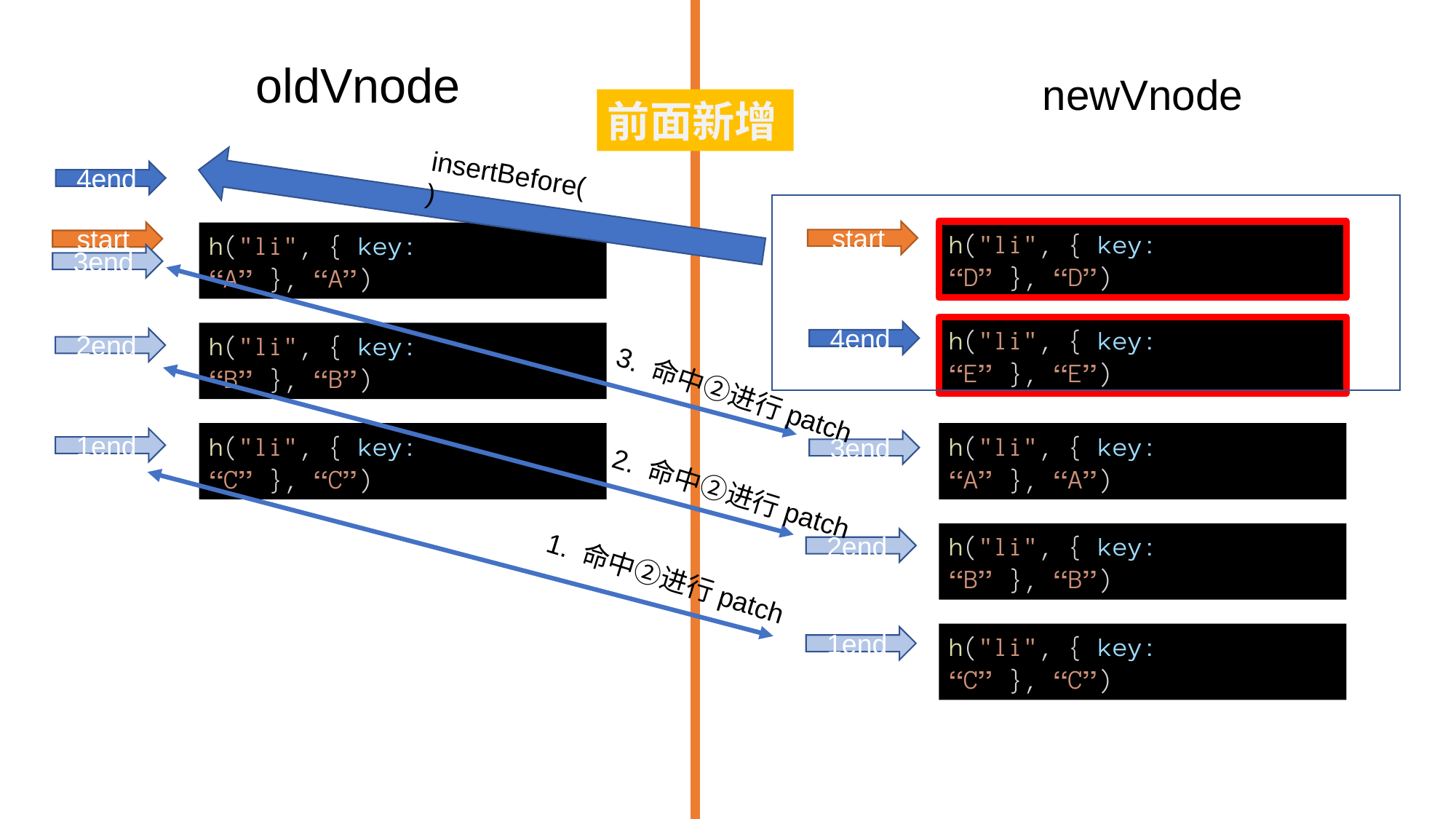

oldVnode
newVnode
前面新增
insertBefore()
4end

start
h("li", { key: “D” }, “D”)
start
h("li", { key: “A” }, “A”)
3end
h("li", { key: “E” }, “E”)
4end
h("li", { key: “B” }, “B”)
2end
3. 命中②进行patch
h("li", { key: “C” }, “C”)
h("li", { key: “A” }, “A”)
1end
3end
2. 命中②进行patch
h("li", { key: “B” }, “B”)
2end
1. 命中②进行patch
h("li", { key: “C” }, “C”)
1end